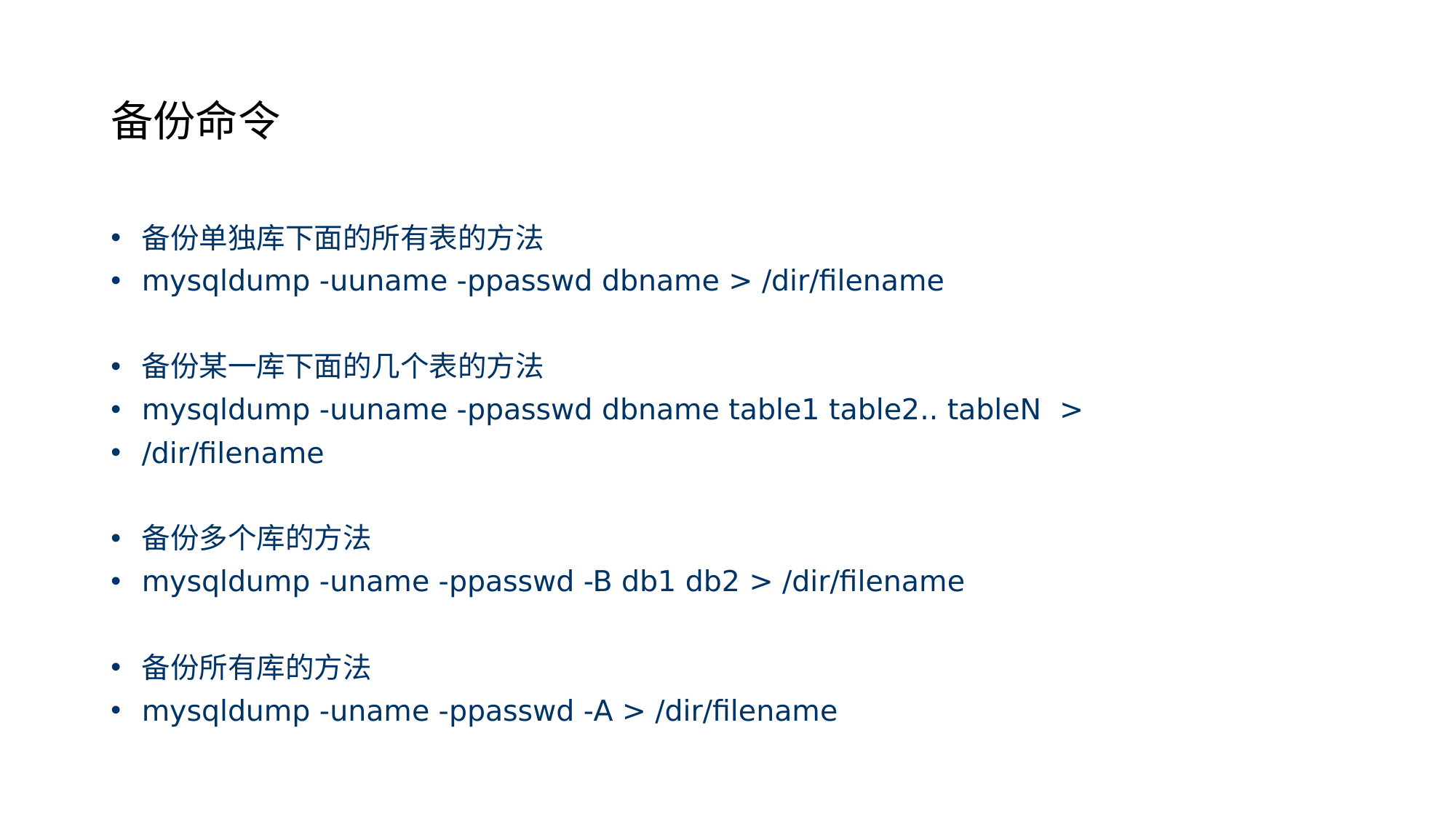

# 备份命令
备份单独库下面的所有表的方法
mysqldump -uuname -ppasswd dbname > /dir/filename

备份某一库下面的几个表的方法
mysqldump -uuname -ppasswd dbname table1 table2.. tableN  >
/dir/filename

备份多个库的方法
mysqldump -uname -ppasswd -B db1 db2 > /dir/filename

备份所有库的方法
mysqldump -uname -ppasswd -A > /dir/filename